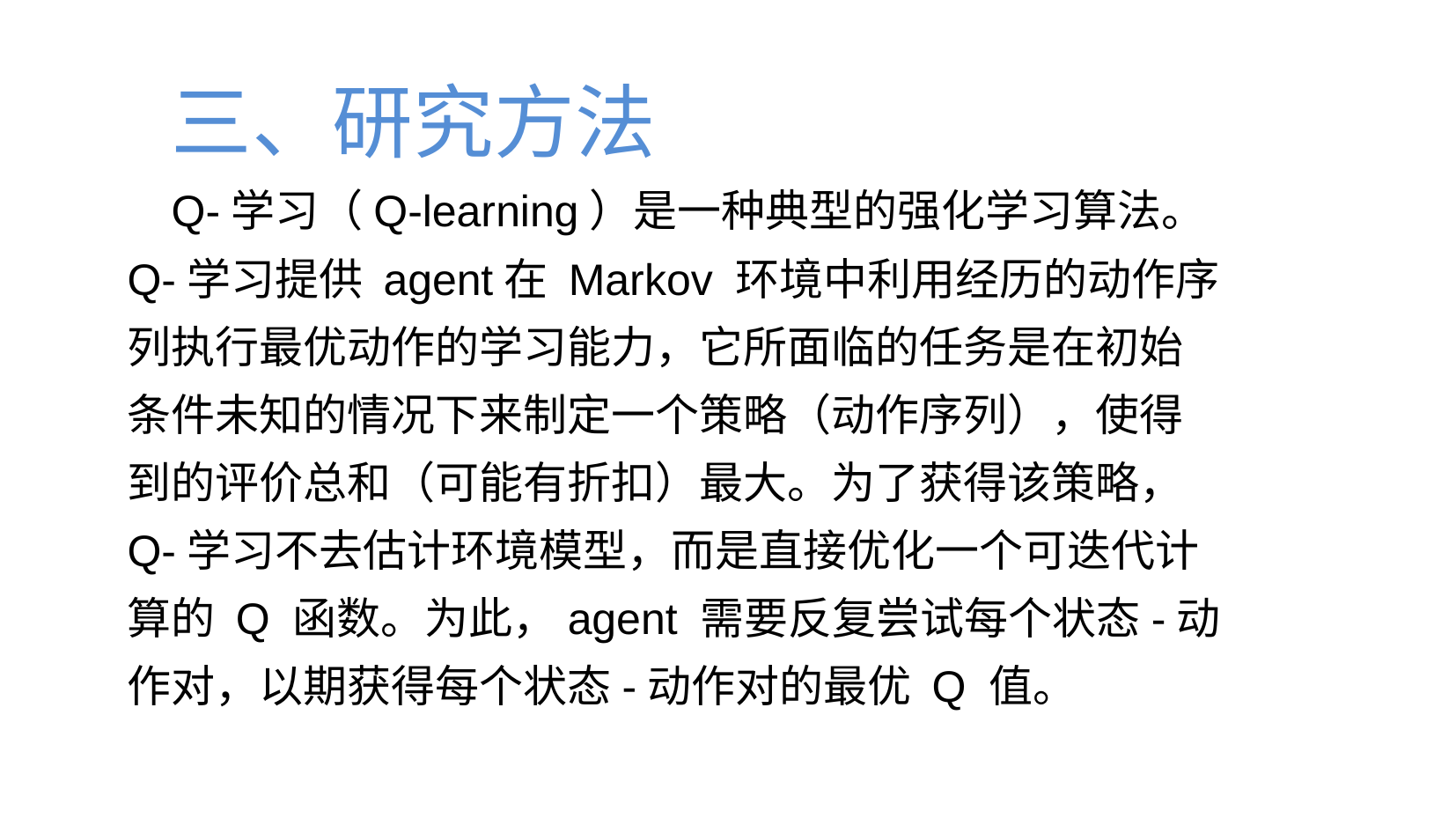

三、研究方法
Q-学习（Q-learning）是一种典型的强化学习算法。Q-学习提供 agent在 Markov 环境中利用经历的动作序列执行最优动作的学习能力，它所面临的任务是在初始条件未知的情况下来制定一个策略（动作序列），使得到的评价总和（可能有折扣）最大。为了获得该策略，Q-学习不去估计环境模型，而是直接优化一个可迭代计算的 Q 函数。为此，agent 需要反复尝试每个状态-动作对，以期获得每个状态-动作对的最优 Q 值。